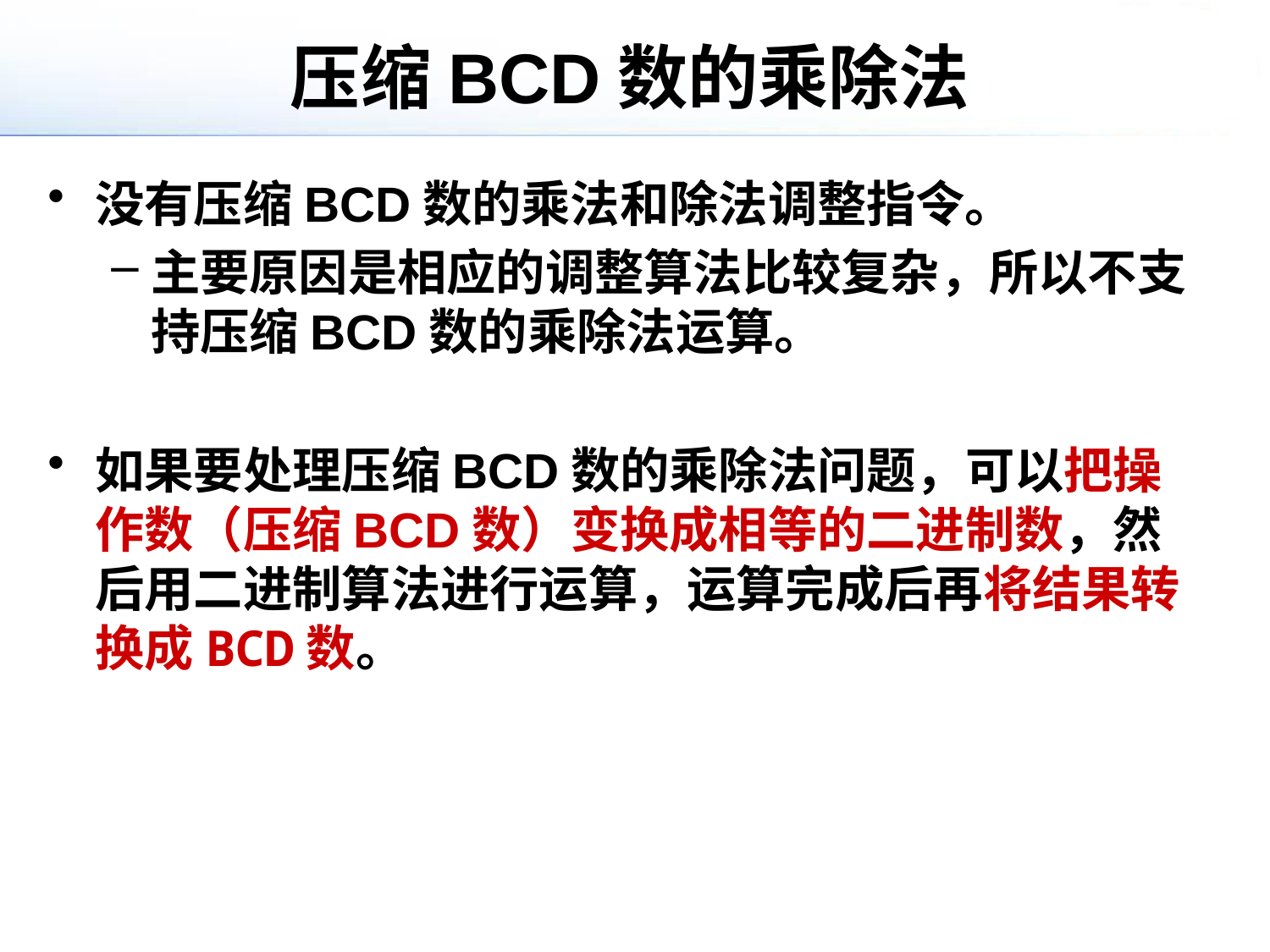

# 压缩BCD数的乘除法
没有压缩BCD数的乘法和除法调整指令。
主要原因是相应的调整算法比较复杂，所以不支持压缩BCD数的乘除法运算。

如果要处理压缩BCD数的乘除法问题，可以把操作数（压缩BCD数）变换成相等的二进制数，然后用二进制算法进行运算，运算完成后再将结果转换成BCD数。